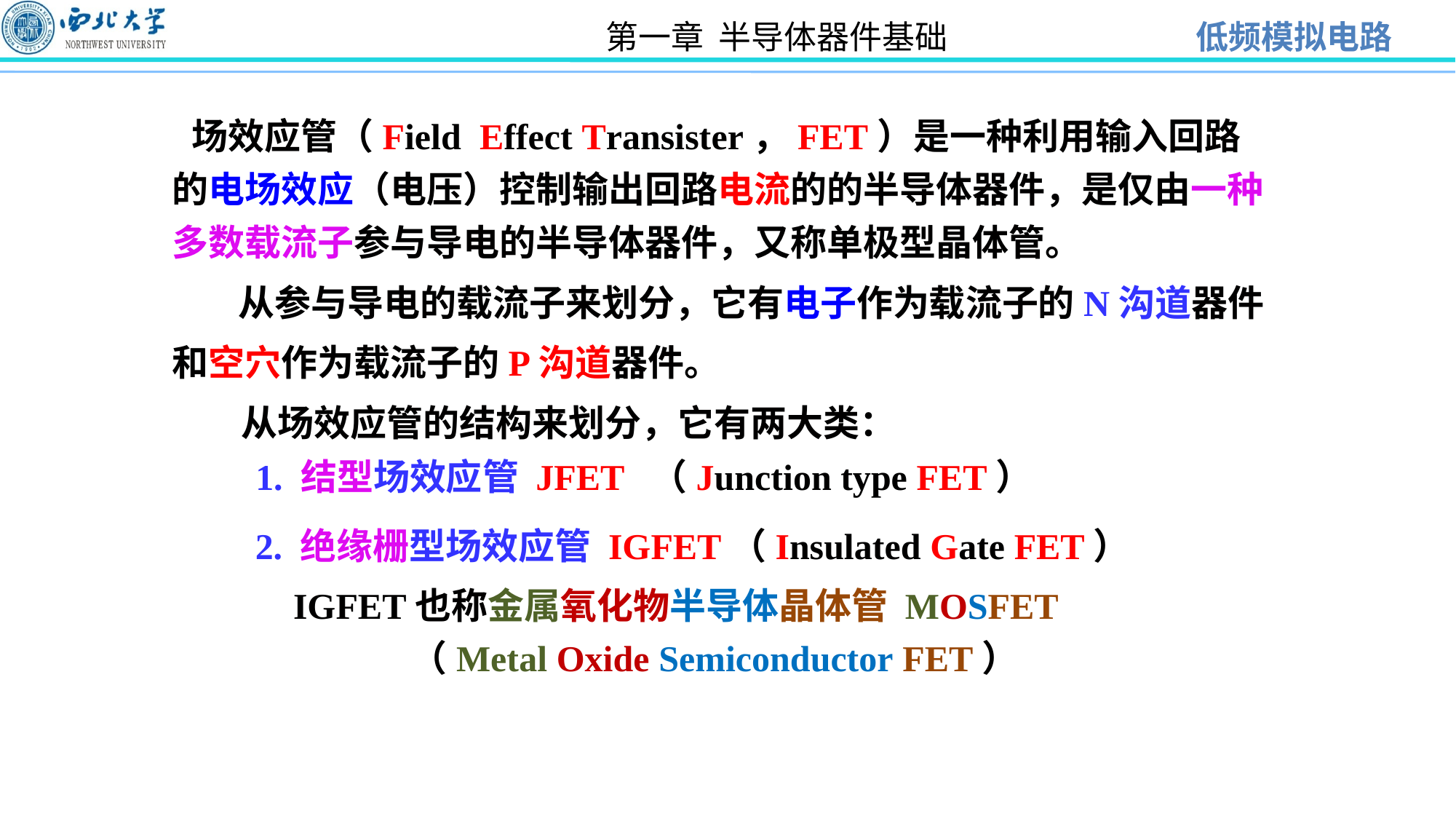

场效应管（Field  Effect Transister，FET）是一种利用输入回路的电场效应（电压）控制输出回路电流的的半导体器件，是仅由一种多数载流子参与导电的半导体器件，又称单极型晶体管。
            从参与导电的载流子来划分，它有电子作为载流子的N沟道器件和空穴作为载流子的P沟道器件。
          从场效应管的结构来划分，它有两大类：
            1. 结型场效应管 JFET  （Junction type FET）
2. 绝缘栅型场效应管 IGFET（Insulated Gate FET）
               IGFET也称金属氧化物半导体晶体管 MOSFET
                              （Metal Oxide Semiconductor FET）
2